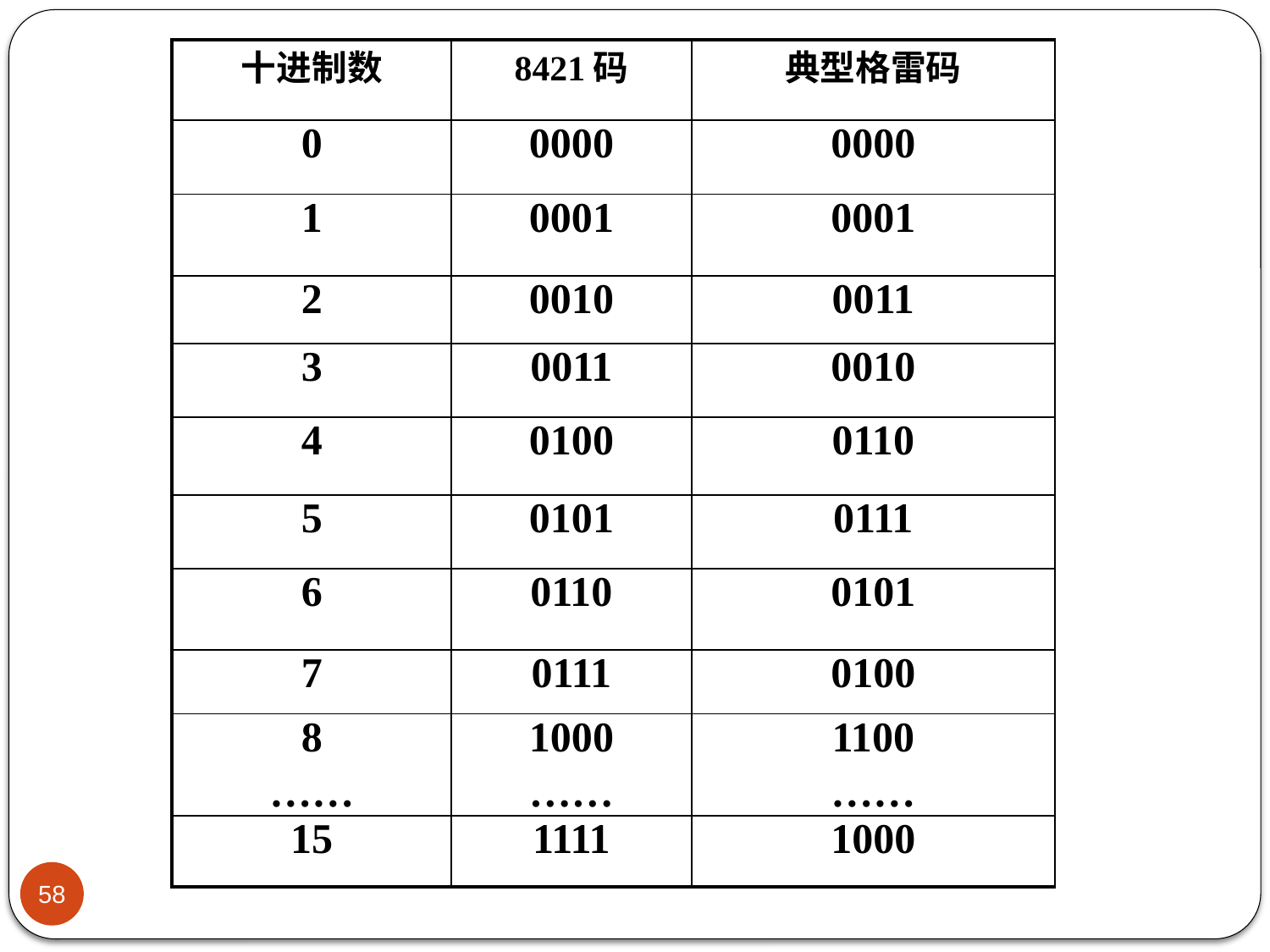

| 十进制数 | 8421码 | 典型格雷码 |
| --- | --- | --- |
| 0 | 0000 | 0000 |
| 1 | 0001 | 0001 |
| 2 | 0010 | 0011 |
| 3 | 0011 | 0010 |
| 4 | 0100 | 0110 |
| 5 | 0101 | 0111 |
| 6 | 0110 | 0101 |
| 7 | 0111 | 0100 |
| 8 …… | 1000 …… | 1100 …… |
| 15 | 1111 | 1000 |
58